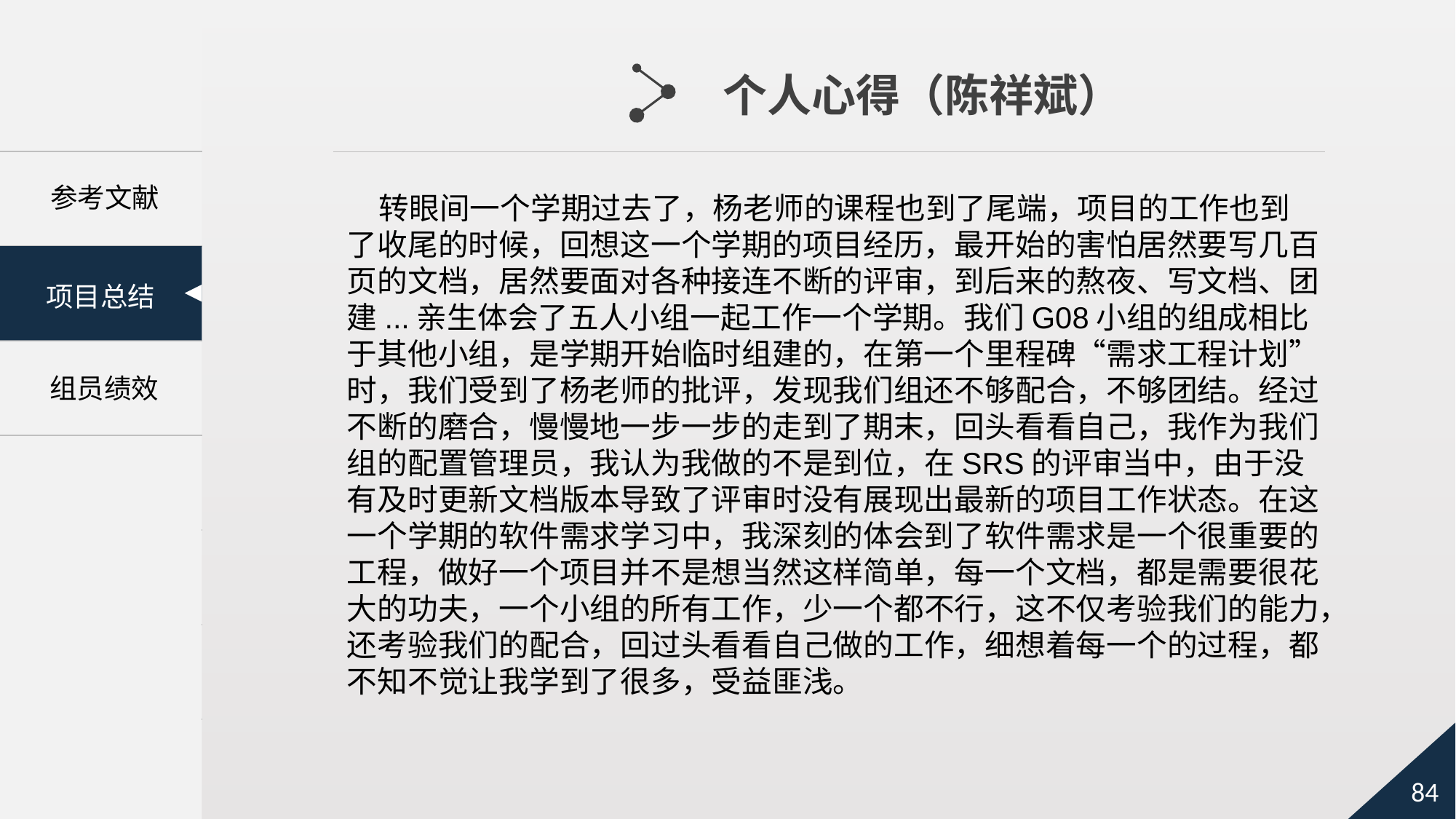

个人心得（陈祥斌）
     参考文献
转眼间一个学期过去了，杨老师的课程也到了尾端，项目的工作也到了收尾的时候，回想这一个学期的项目经历，最开始的害怕居然要写几百页的文档，居然要面对各种接连不断的评审，到后来的熬夜、写文档、团建...亲生体会了五人小组一起工作一个学期。我们G08小组的组成相比于其他小组，是学期开始临时组建的，在第一个里程碑“需求工程计划”时，我们受到了杨老师的批评，发现我们组还不够配合，不够团结。经过不断的磨合，慢慢地一步一步的走到了期末，回头看看自己，我作为我们组的配置管理员，我认为我做的不是到位，在SRS的评审当中，由于没有及时更新文档版本导致了评审时没有展现出最新的项目工作状态。在这一个学期的软件需求学习中，我深刻的体会到了软件需求是一个很重要的工程，做好一个项目并不是想当然这样简单，每一个文档，都是需要很花大的功夫，一个小组的所有工作，少一个都不行，这不仅考验我们的能力，还考验我们的配合，回过头看看自己做的工作，细想着每一个的过程，都不知不觉让我学到了很多，受益匪浅。
　 项目总结
组员绩效

其他